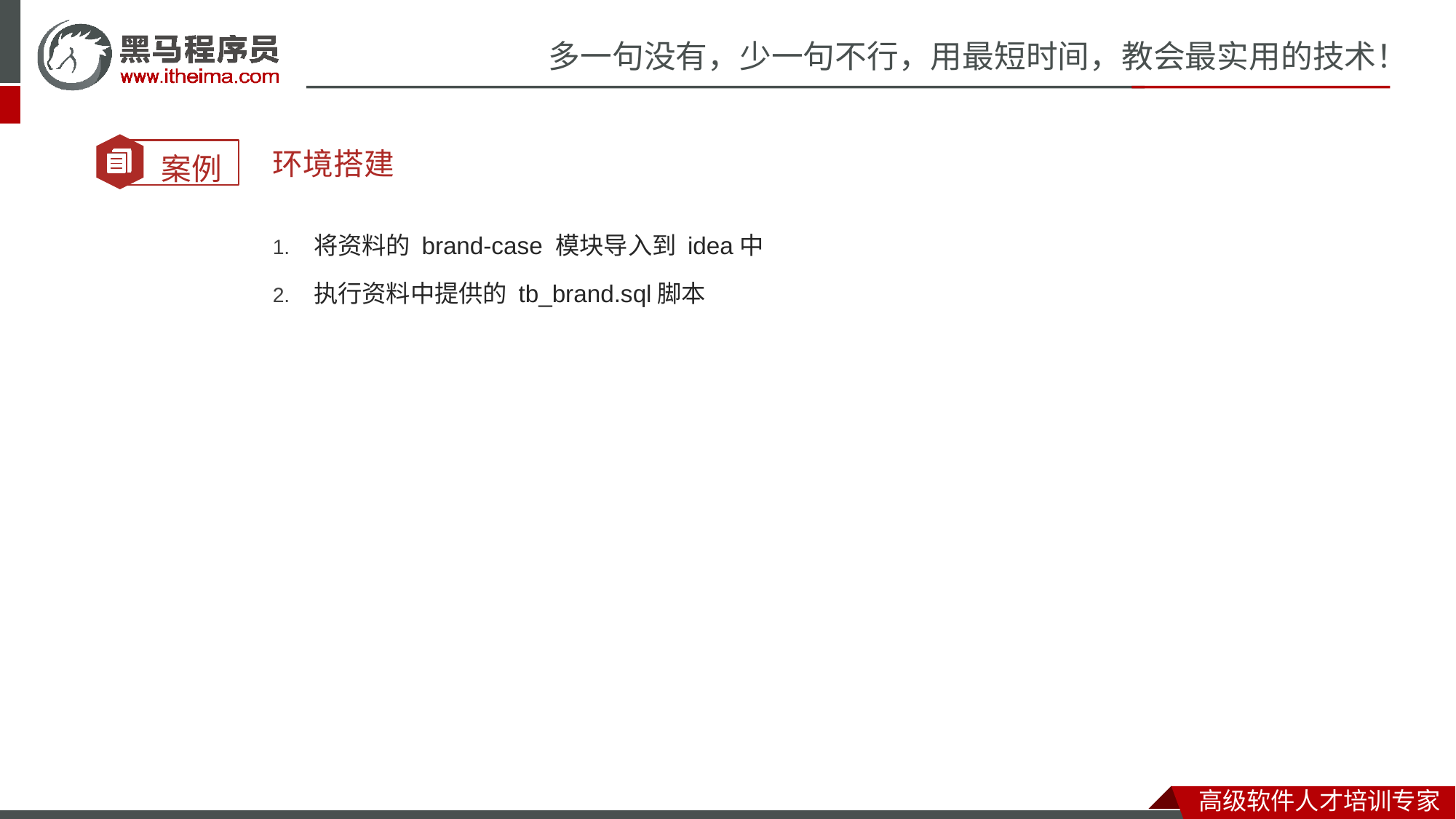

环境搭建
将资料的 brand-case 模块导入到 idea中
执行资料中提供的 tb_brand.sql脚本